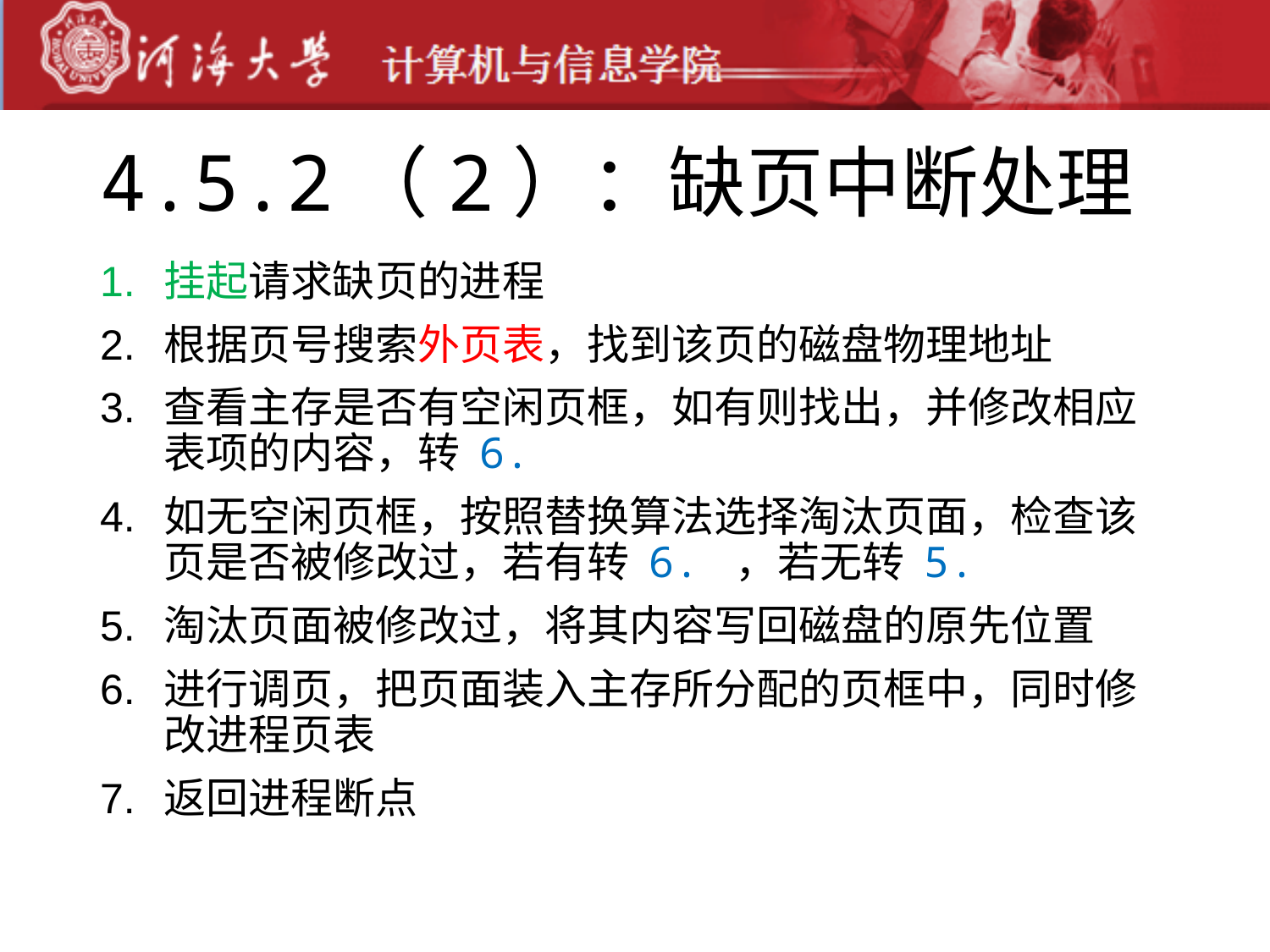

# 4.5.2（2）：缺页中断处理
挂起请求缺页的进程
根据页号搜索外页表，找到该页的磁盘物理地址
查看主存是否有空闲页框，如有则找出，并修改相应表项的内容，转 6.
如无空闲页框，按照替换算法选择淘汰页面，检查该页是否被修改过，若有转 6. ，若无转 5.
淘汰页面被修改过，将其内容写回磁盘的原先位置
进行调页，把页面装入主存所分配的页框中，同时修改进程页表
返回进程断点